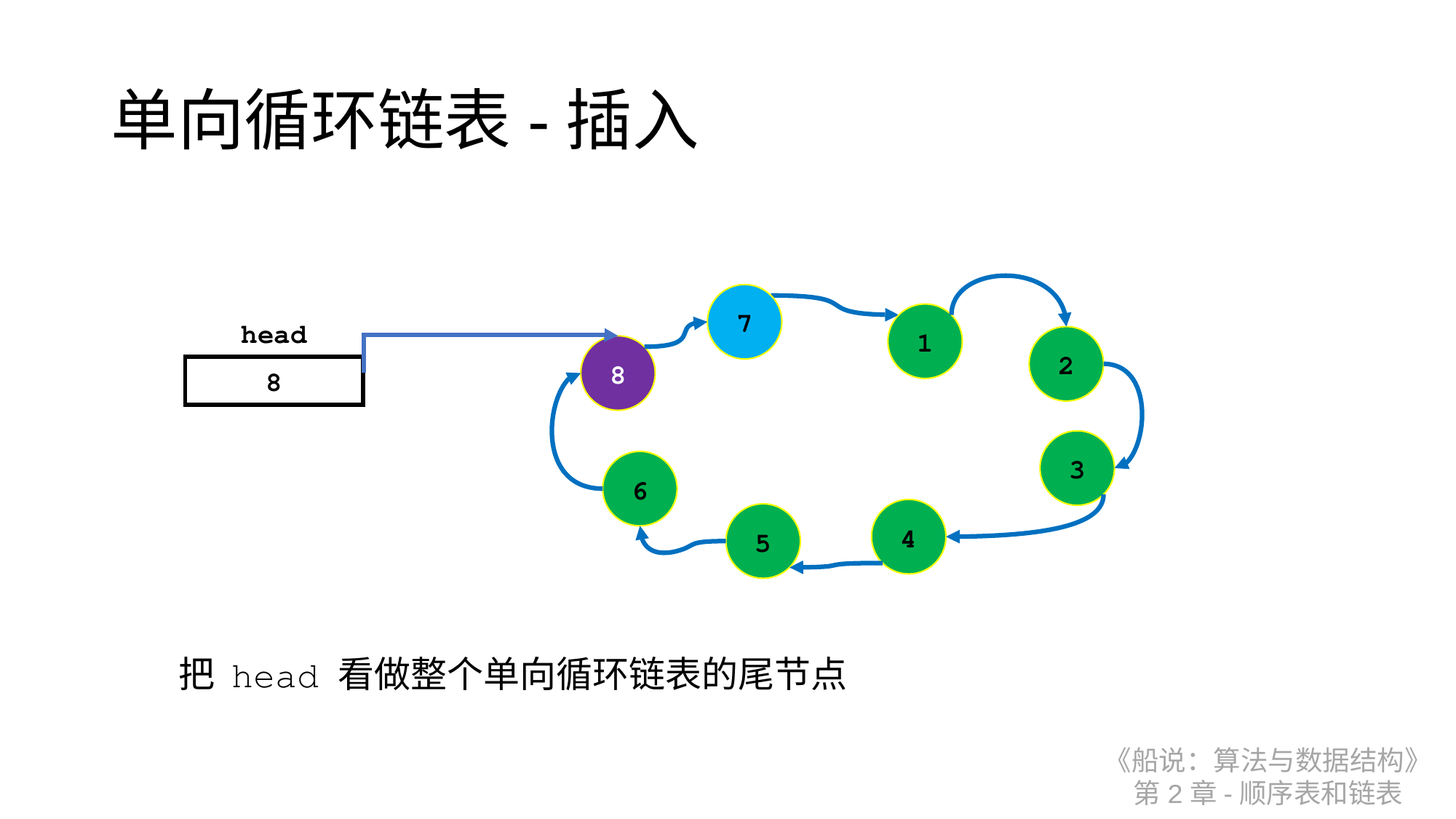

# 单向循环链表-插入
7
1
| head |
| --- |
| 8 |
2
8
3
6
4
5
把 head 看做整个单向循环链表的尾节点